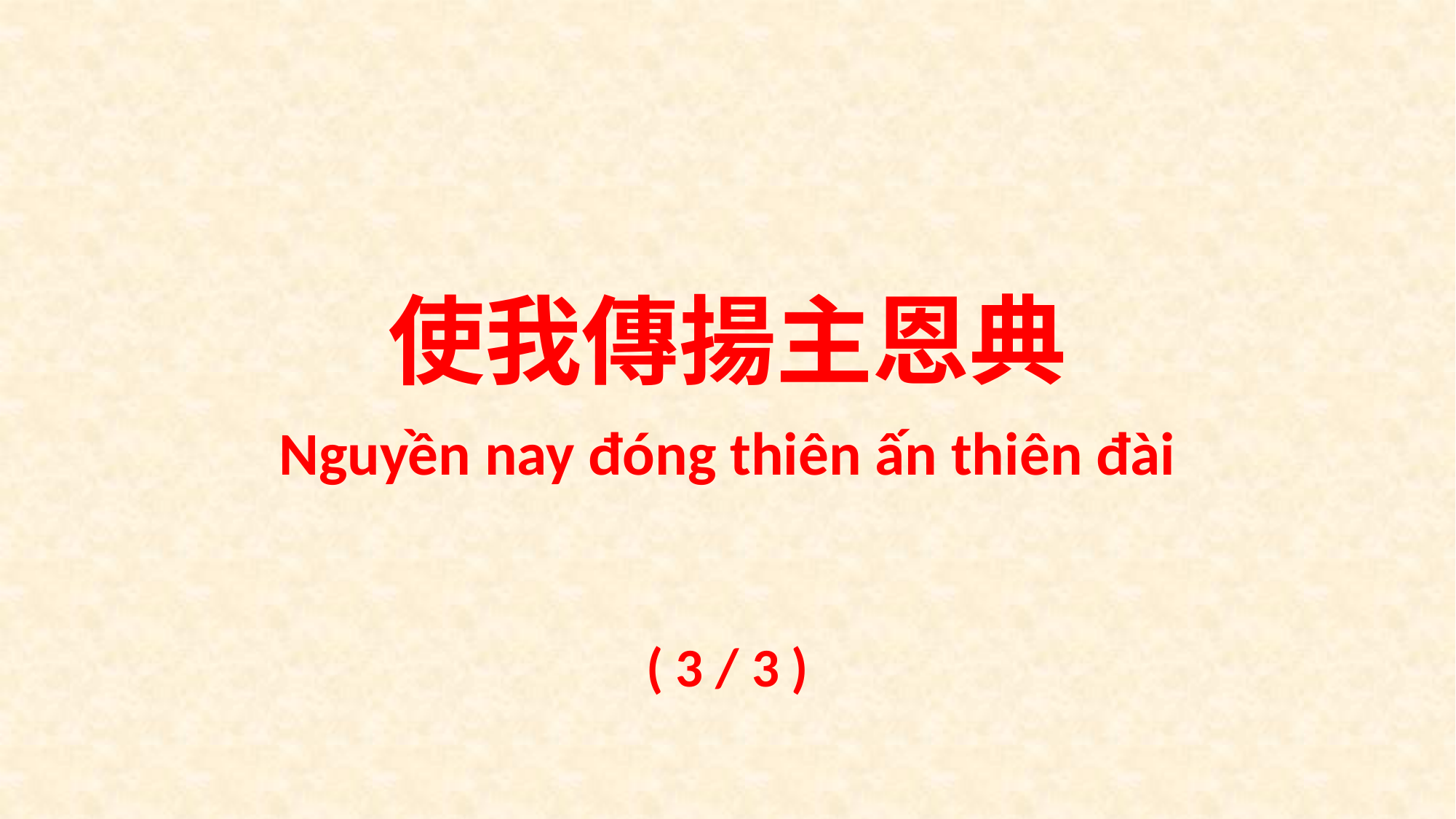

使我傳揚主恩典
Nguyền nay đóng thiên ấn thiên đài
( 3 / 3 )